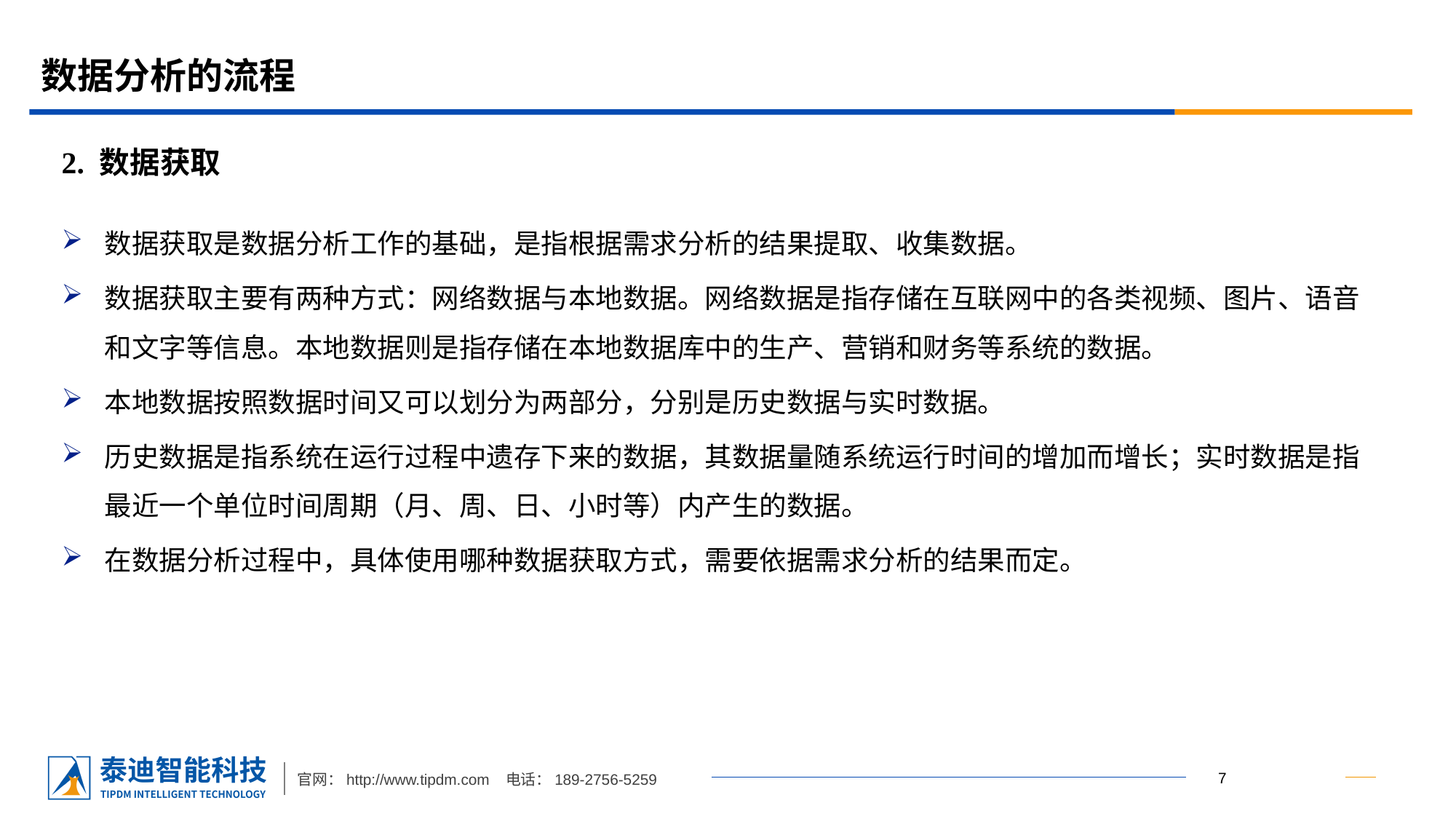

# 数据分析的流程
2. 数据获取
数据获取是数据分析工作的基础，是指根据需求分析的结果提取、收集数据。
数据获取主要有两种方式：网络数据与本地数据。网络数据是指存储在互联网中的各类视频、图片、语音和文字等信息。本地数据则是指存储在本地数据库中的生产、营销和财务等系统的数据。
本地数据按照数据时间又可以划分为两部分，分别是历史数据与实时数据。
历史数据是指系统在运行过程中遗存下来的数据，其数据量随系统运行时间的增加而增长；实时数据是指最近一个单位时间周期（月、周、日、小时等）内产生的数据。
在数据分析过程中，具体使用哪种数据获取方式，需要依据需求分析的结果而定。